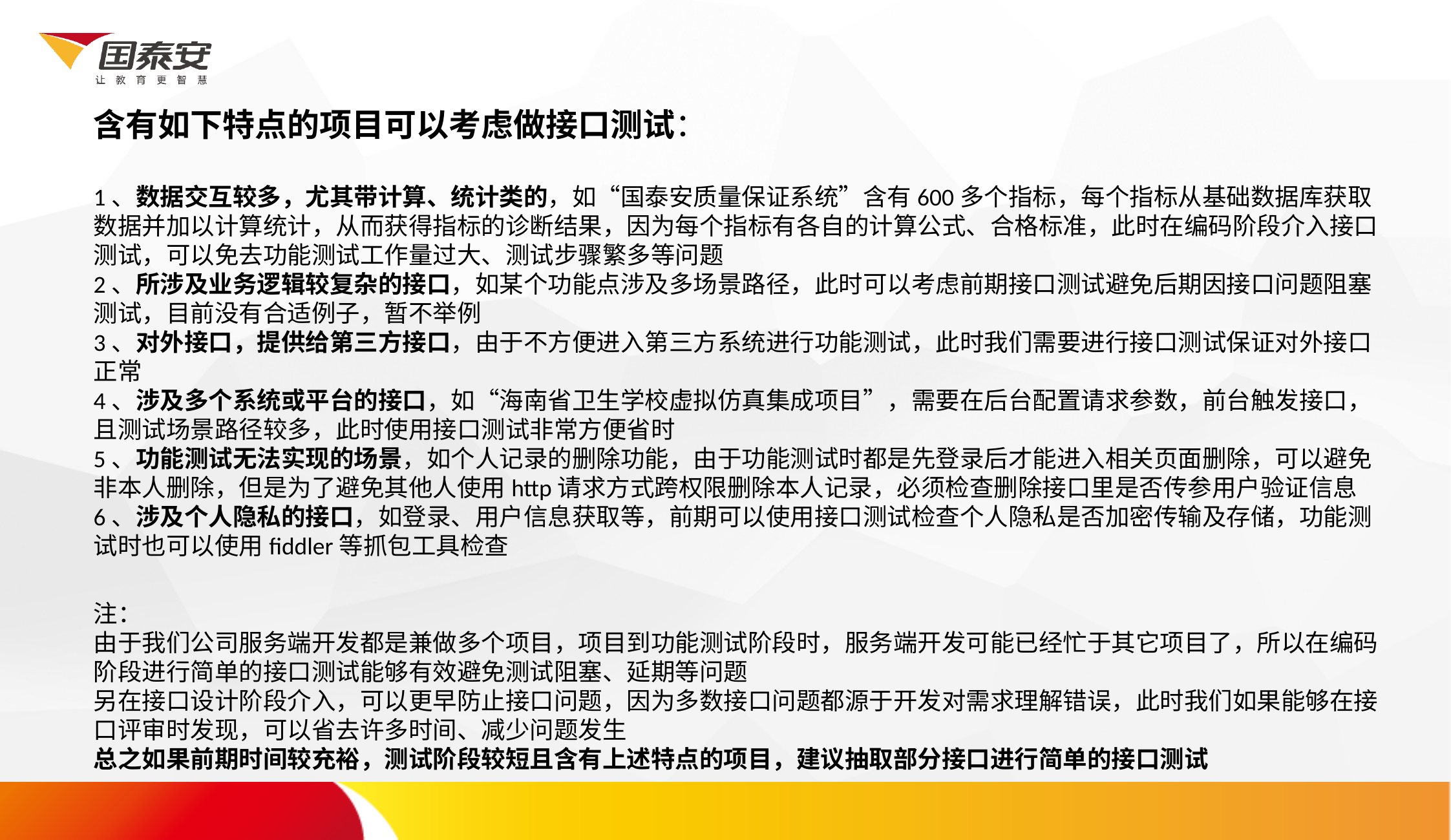

含有如下特点的项目可以考虑做接口测试：

1、数据交互较多，尤其带计算、统计类的，如“国泰安质量保证系统”含有600多个指标，每个指标从基础数据库获取数据并加以计算统计，从而获得指标的诊断结果，因为每个指标有各自的计算公式、合格标准，此时在编码阶段介入接口测试，可以免去功能测试工作量过大、测试步骤繁多等问题
2、所涉及业务逻辑较复杂的接口，如某个功能点涉及多场景路径，此时可以考虑前期接口测试避免后期因接口问题阻塞测试，目前没有合适例子，暂不举例
3、对外接口，提供给第三方接口，由于不方便进入第三方系统进行功能测试，此时我们需要进行接口测试保证对外接口正常
4、涉及多个系统或平台的接口，如“海南省卫生学校虚拟仿真集成项目”，需要在后台配置请求参数，前台触发接口，且测试场景路径较多，此时使用接口测试非常方便省时
5、功能测试无法实现的场景，如个人记录的删除功能，由于功能测试时都是先登录后才能进入相关页面删除，可以避免非本人删除，但是为了避免其他人使用http请求方式跨权限删除本人记录，必须检查删除接口里是否传参用户验证信息
6、涉及个人隐私的接口，如登录、用户信息获取等，前期可以使用接口测试检查个人隐私是否加密传输及存储，功能测试时也可以使用fiddler等抓包工具检查

注：
由于我们公司服务端开发都是兼做多个项目，项目到功能测试阶段时，服务端开发可能已经忙于其它项目了，所以在编码阶段进行简单的接口测试能够有效避免测试阻塞、延期等问题
另在接口设计阶段介入，可以更早防止接口问题，因为多数接口问题都源于开发对需求理解错误，此时我们如果能够在接口评审时发现，可以省去许多时间、减少问题发生
总之如果前期时间较充裕，测试阶段较短且含有上述特点的项目，建议抽取部分接口进行简单的接口测试